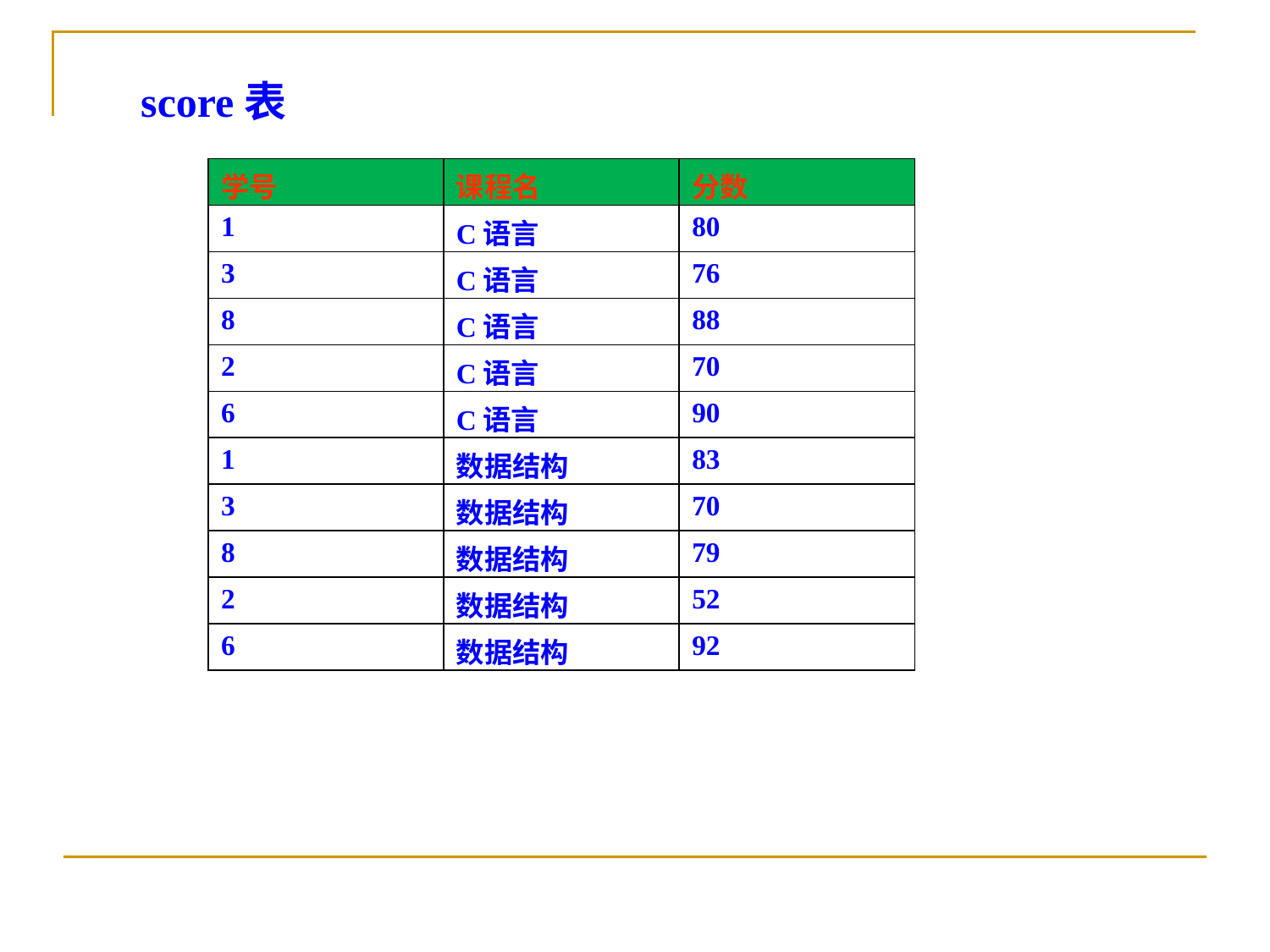

score表
| 学号 | 课程名 | 分数 |
| --- | --- | --- |
| 1 | C语言 | 80 |
| 3 | C语言 | 76 |
| 8 | C语言 | 88 |
| 2 | C语言 | 70 |
| 6 | C语言 | 90 |
| 1 | 数据结构 | 83 |
| 3 | 数据结构 | 70 |
| 8 | 数据结构 | 79 |
| 2 | 数据结构 | 52 |
| 6 | 数据结构 | 92 |